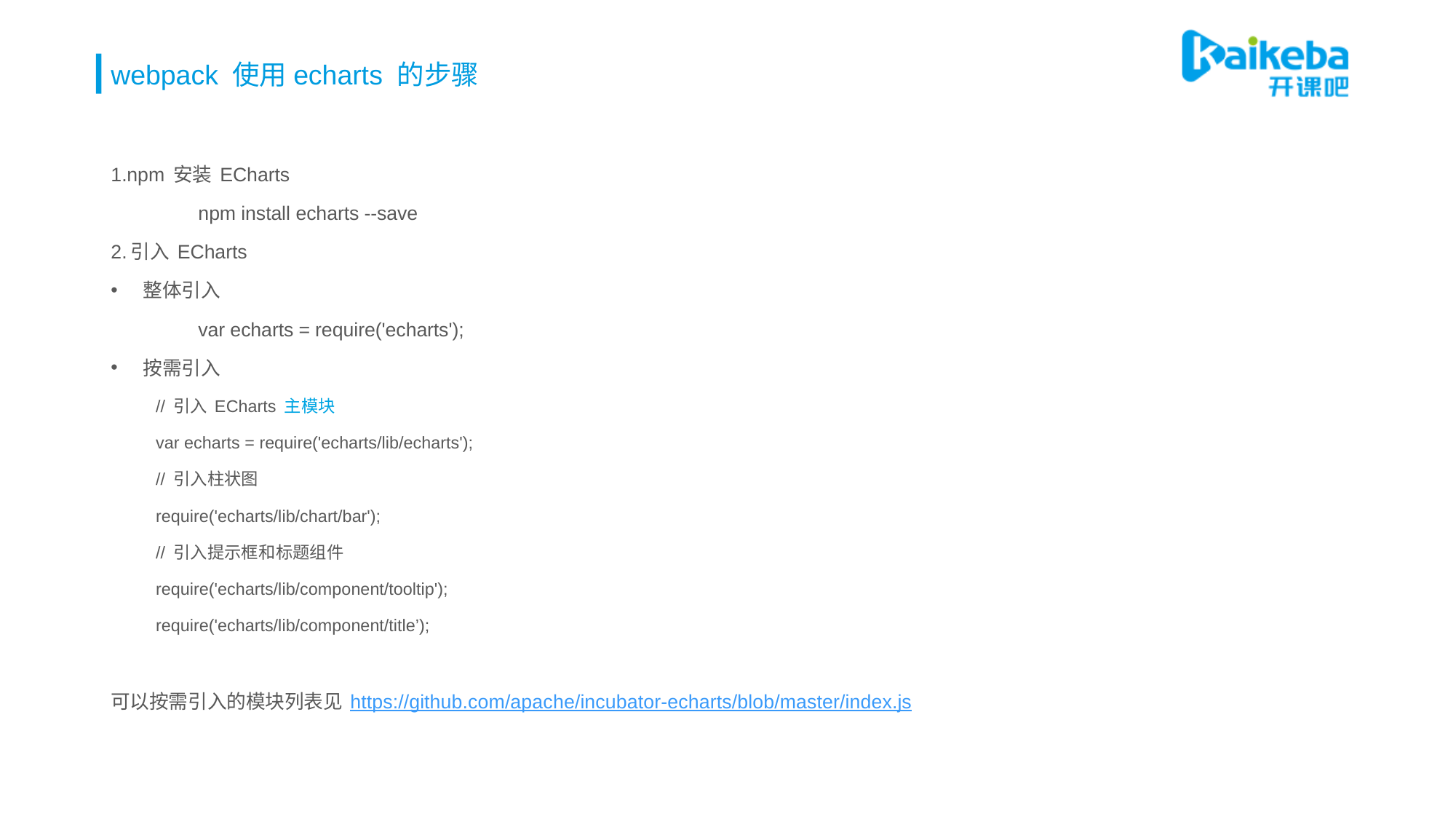

# webpack 使用echarts 的步骤
1.npm 安装 ECharts
	npm install echarts --save
2.引入 ECharts
整体引入
	var echarts = require('echarts');
按需引入
// 引入 ECharts 主模块
var echarts = require('echarts/lib/echarts');
// 引入柱状图
require('echarts/lib/chart/bar');
// 引入提示框和标题组件
require('echarts/lib/component/tooltip');
require('echarts/lib/component/title’);

可以按需引入的模块列表见 https://github.com/apache/incubator-echarts/blob/master/index.js